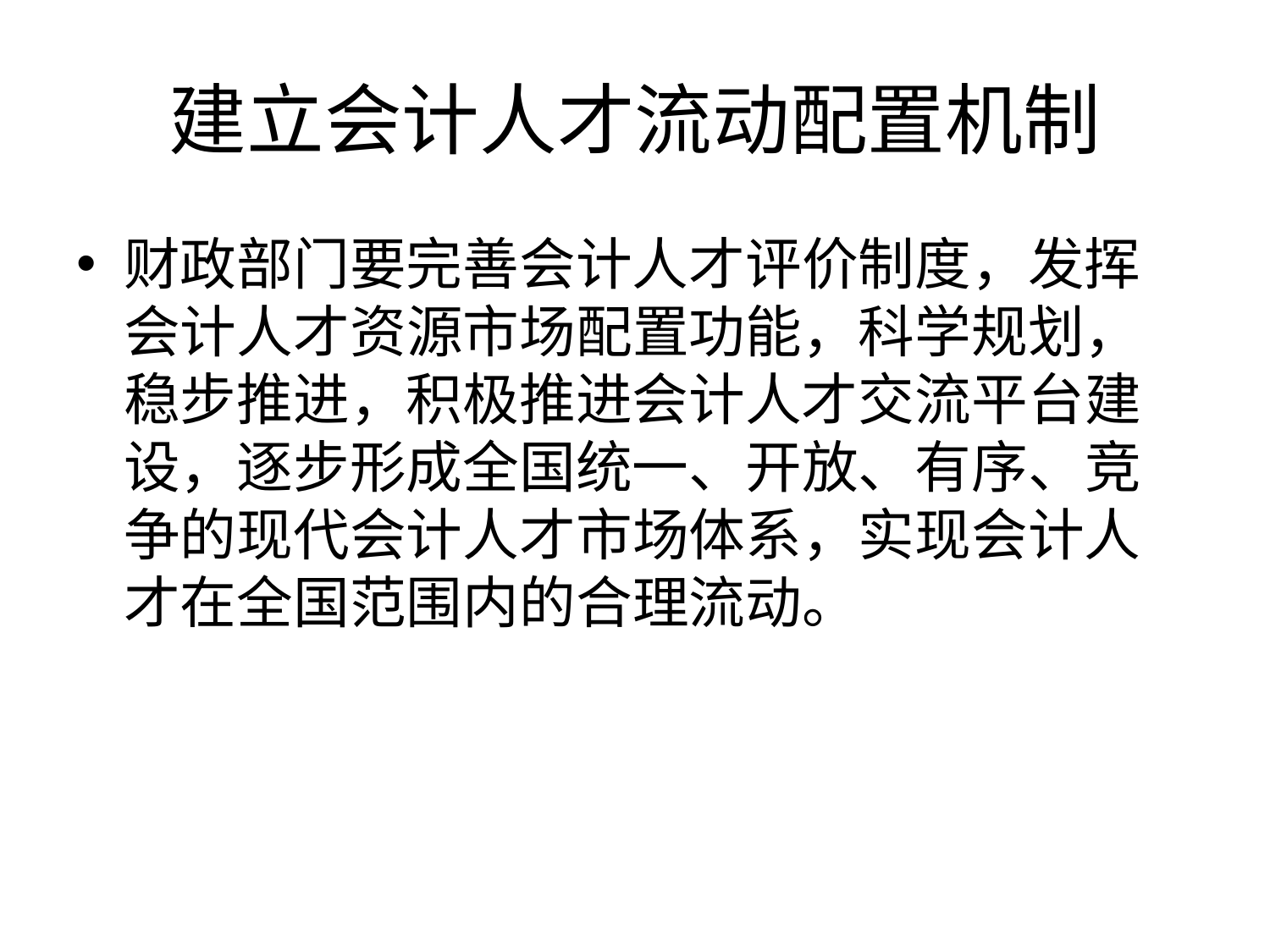

# 建立会计人才流动配置机制
财政部门要完善会计人才评价制度，发挥会计人才资源市场配置功能，科学规划，稳步推进，积极推进会计人才交流平台建设，逐步形成全国统一、开放、有序、竞争的现代会计人才市场体系，实现会计人才在全国范围内的合理流动。